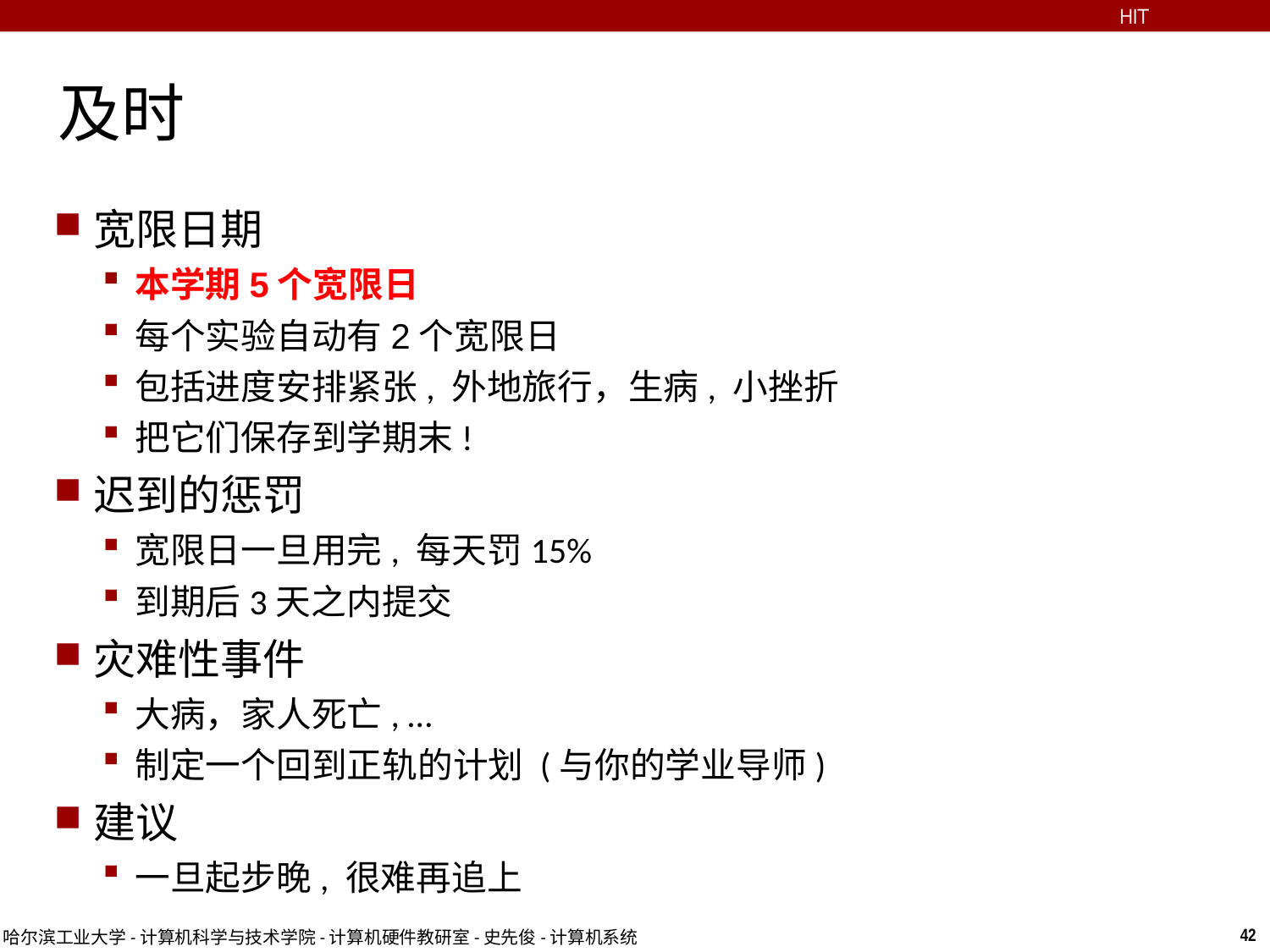

HIT
# 及时
宽限日期
本学期5个宽限日
每个实验自动有2个宽限日
包括进度安排紧张, 外地旅行，生病, 小挫折
把它们保存到学期末!
迟到的惩罚
宽限日一旦用完, 每天罚15%
到期后3天之内提交
灾难性事件
大病，家人死亡, …
制定一个回到正轨的计划 (与你的学业导师)
建议
一旦起步晚, 很难再追上